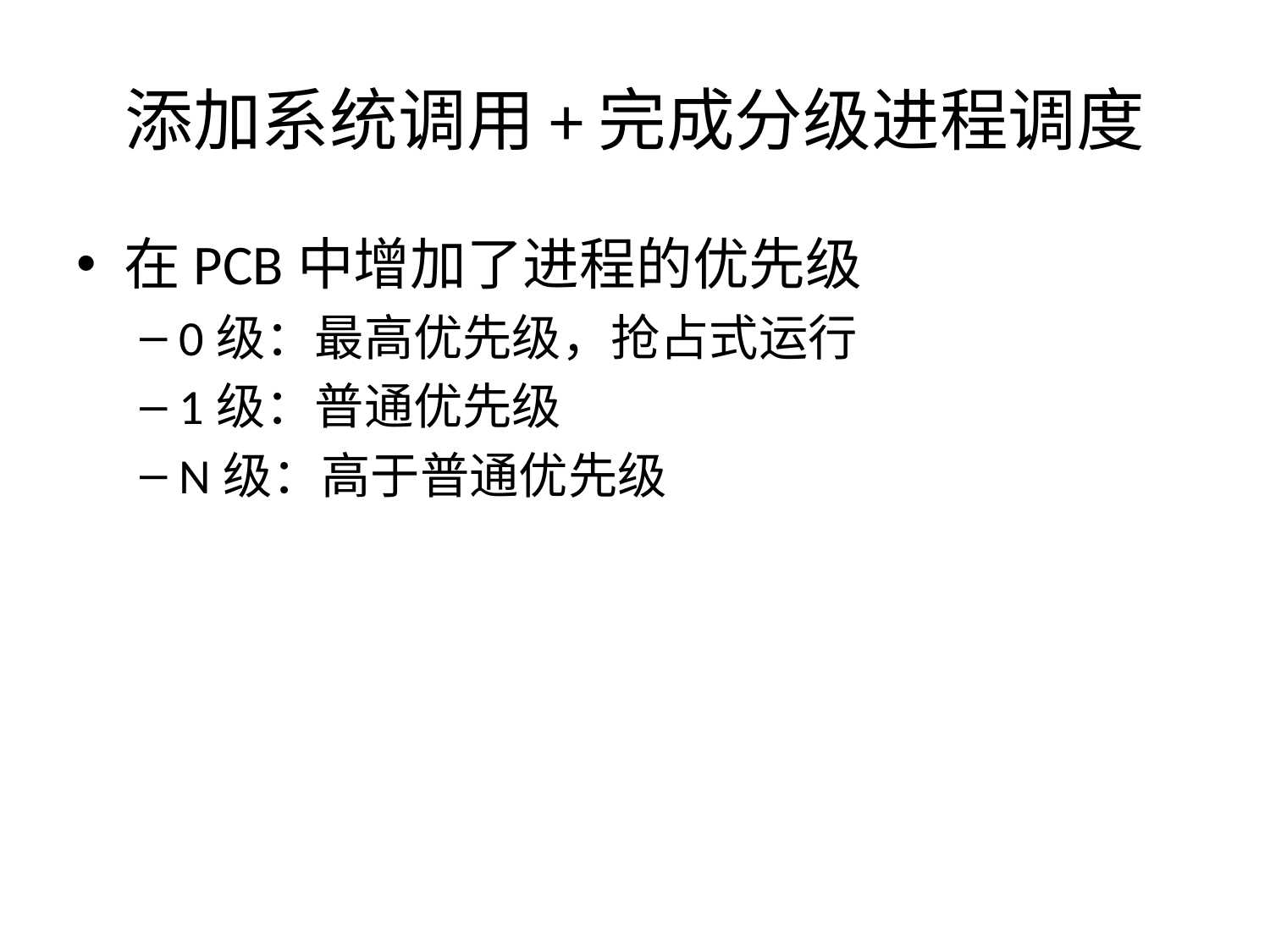

# 添加系统调用+完成分级进程调度
在PCB中增加了进程的优先级
0级：最高优先级，抢占式运行
1级：普通优先级
N级：高于普通优先级